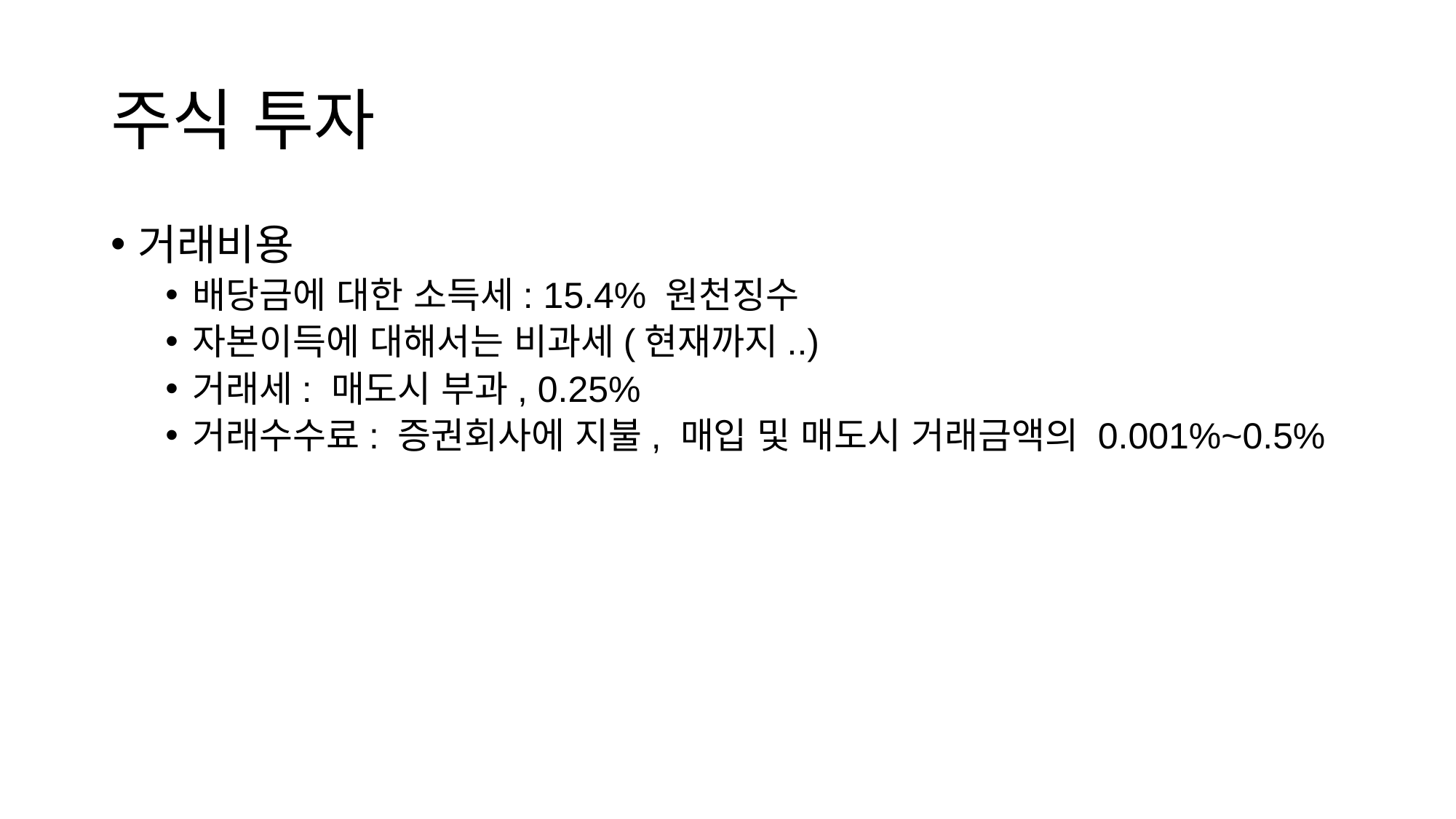

# 주식 투자
거래비용
배당금에 대한 소득세: 15.4% 원천징수
자본이득에 대해서는 비과세(현재까지..)
거래세: 매도시 부과, 0.25%
거래수수료: 증권회사에 지불, 매입 및 매도시 거래금액의 0.001%~0.5%